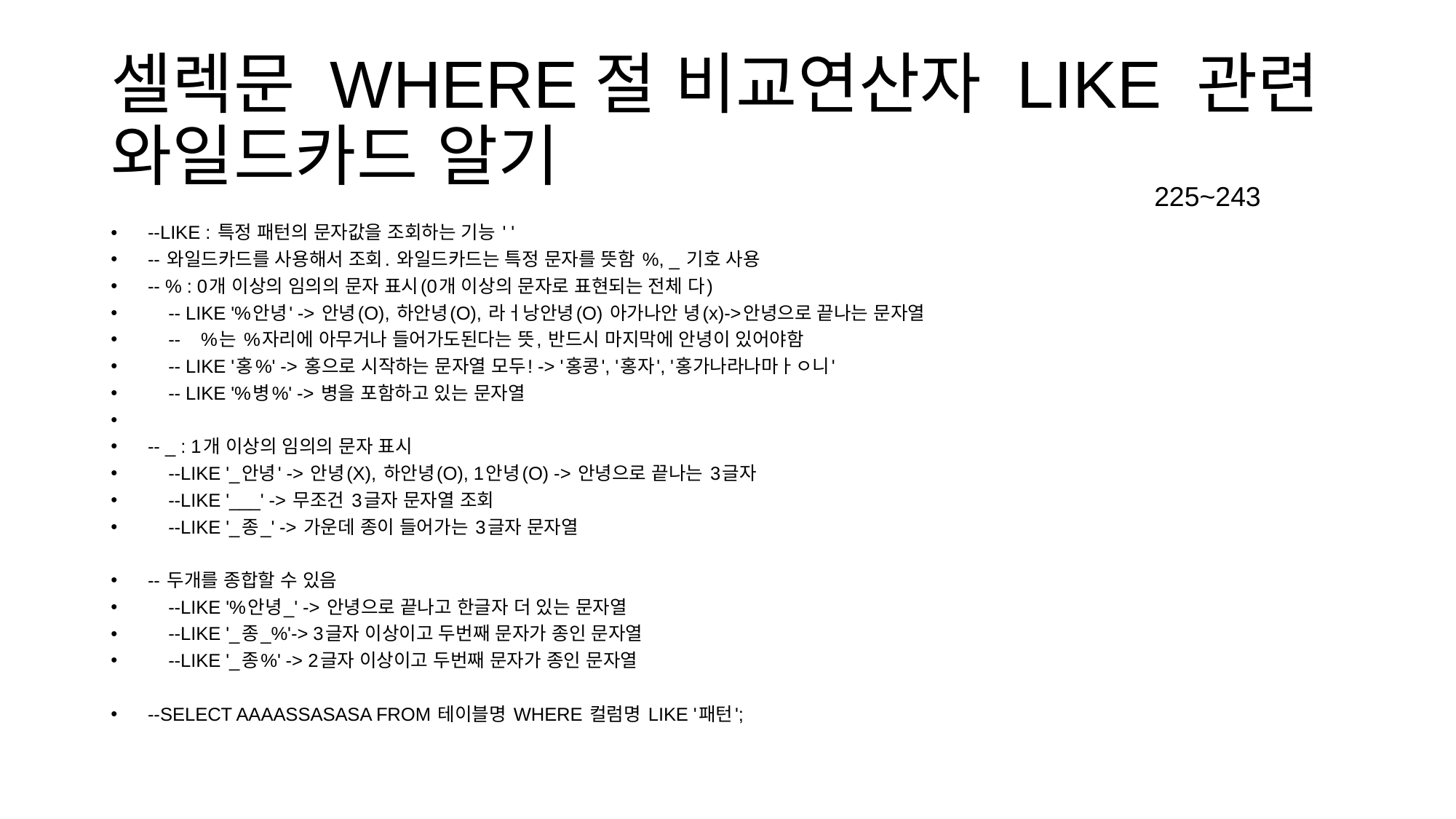

# 셀렉문 WHERE절 비교연산자 LIKE 관련 와일드카드 알기
225~243
--LIKE : 특정 패턴의 문자값을 조회하는 기능 ' '
-- 와일드카드를 사용해서 조회. 와일드카드는 특정 문자를 뜻함 %, _ 기호 사용
-- % : 0개 이상의 임의의 문자 표시(0개 이상의 문자로 표현되는 전체 다)
    -- LIKE '%안녕' -> 안녕(O), 하안녕(O), 라ㅓ낭안녕(O) 아가나안 녕(x)->안녕으로 끝나는 문자열
    --    %는 %자리에 아무거나 들어가도된다는 뜻, 반드시 마지막에 안녕이 있어야함
    -- LIKE '홍%' -> 홍으로 시작하는 문자열 모두! -> '홍콩', '홍자', '홍가나라나마ㅏㅇ니'
    -- LIKE '%병%' -> 병을 포함하고 있는 문자열

-- _ : 1개 이상의 임의의 문자 표시
    --LIKE '_안녕' -> 안녕(X), 하안녕(O), 1안녕(O) -> 안녕으로 끝나는 3글자
    --LIKE '___' -> 무조건 3글자 문자열 조회
    --LIKE '_종_' -> 가운데 종이 들어가는 3글자 문자열

-- 두개를 종합할 수 있음
    --LIKE '%안녕_' -> 안녕으로 끝나고 한글자 더 있는 문자열
    --LIKE '_종_%'-> 3글자 이상이고 두번째 문자가 종인 문자열
    --LIKE '_종%' -> 2글자 이상이고 두번째 문자가 종인 문자열

--SELECT AAAASSASASA FROM 테이블명 WHERE 컬럼명 LIKE '패턴';